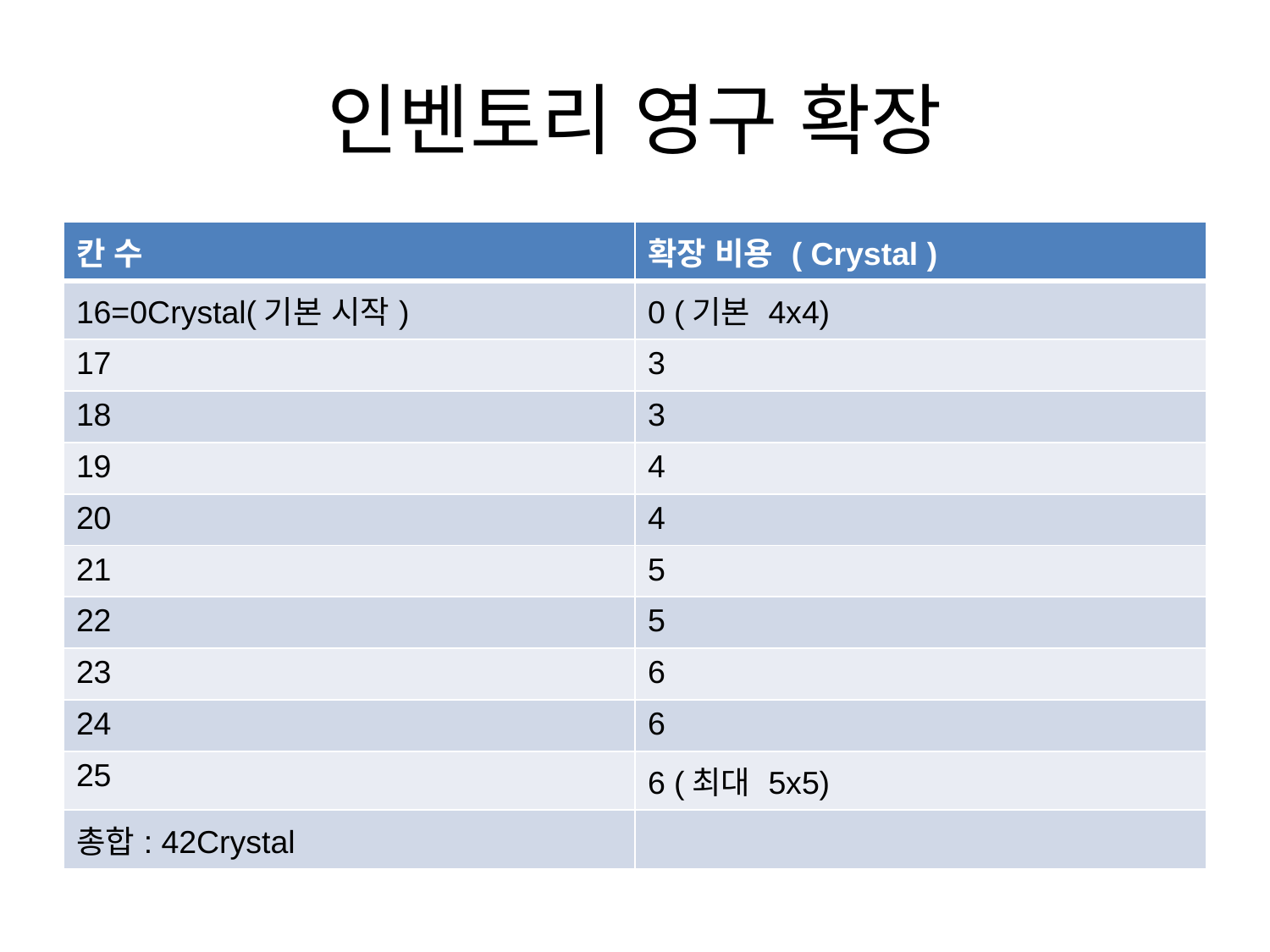

# 인벤토리 영구 확장
| 칸 수 | 확장 비용 ( Crystal ) |
| --- | --- |
| 16=0Crystal(기본 시작) | 0 (기본 4x4) |
| 17 | 3 |
| 18 | 3 |
| 19 | 4 |
| 20 | 4 |
| 21 | 5 |
| 22 | 5 |
| 23 | 6 |
| 24 | 6 |
| 25 | 6 (최대 5x5) |
| 총합: 42Crystal |  |